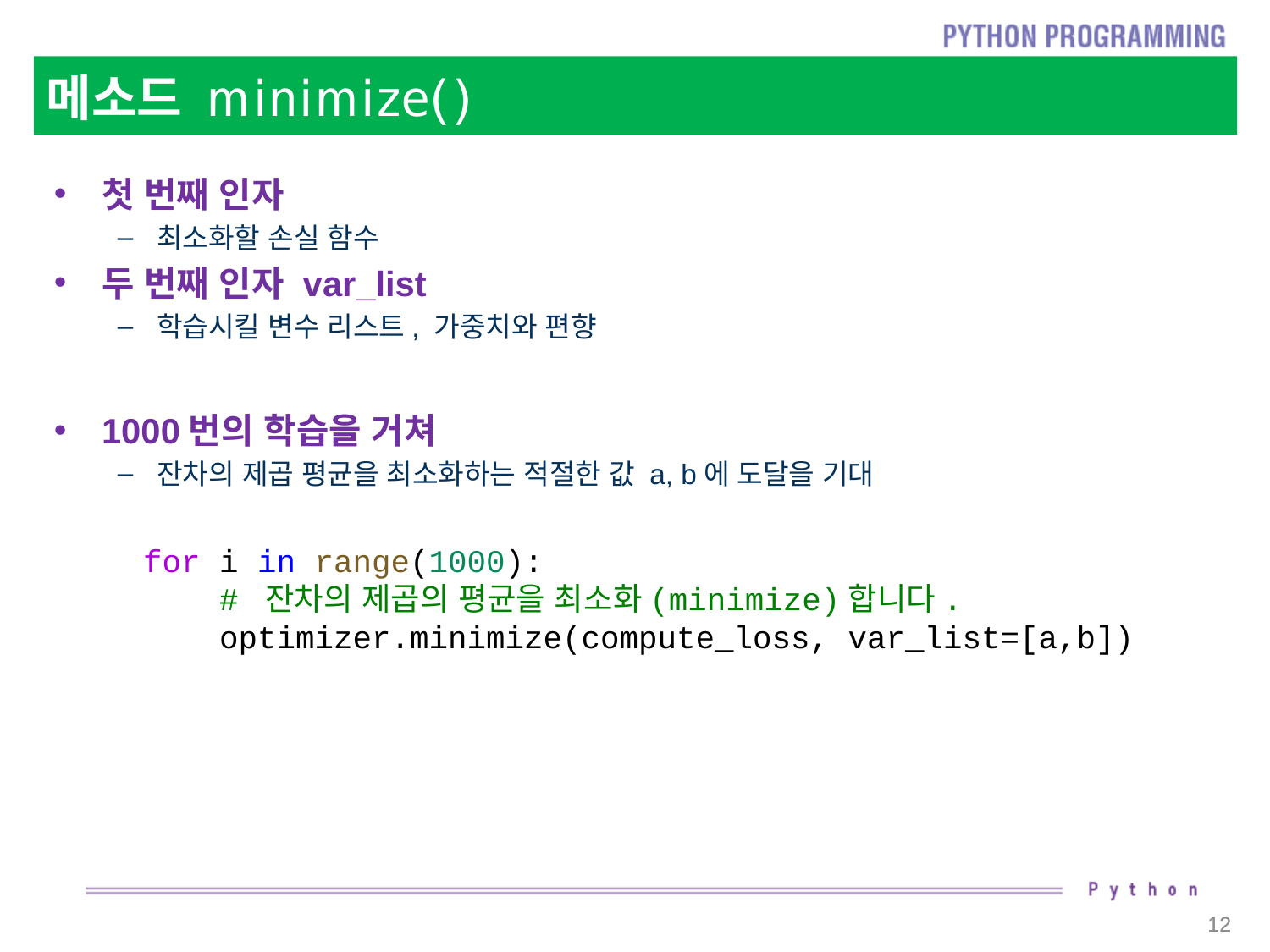

# 메소드 minimize()
첫 번째 인자
최소화할 손실 함수
두 번째 인자 var_list
학습시킬 변수 리스트, 가중치와 편향

1000번의 학습을 거쳐
잔차의 제곱 평균을 최소화하는 적절한 값 a, b에 도달을 기대
for i in range(1000):
    # 잔차의 제곱의 평균을 최소화(minimize)합니다.
    optimizer.minimize(compute_loss, var_list=[a,b])
12